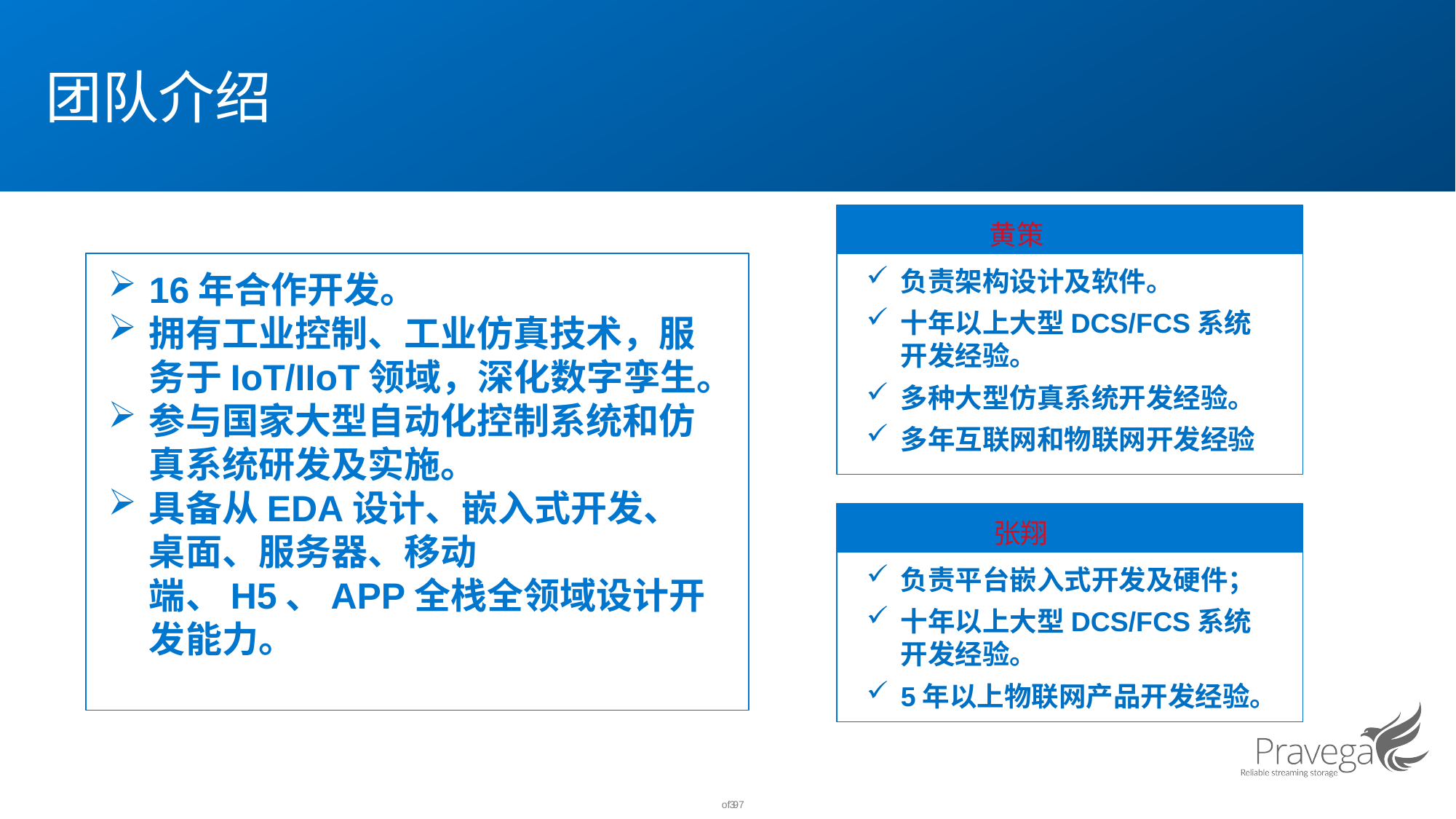

# 团队介绍
黄策

负责架构设计及软件。
十年以上大型DCS/FCS系统开发经验。
多种大型仿真系统开发经验。
多年互联网和物联网开发经验

16年合作开发。
拥有工业控制、工业仿真技术，服务于IoT/IIoT领域，深化数字孪生。
参与国家大型自动化控制系统和仿真系统研发及实施。
具备从EDA设计、嵌入式开发、桌面、服务器、移动端、H5、APP全栈全领域设计开发能力。
张翔

负责平台嵌入式开发及硬件；
十年以上大型DCS/FCS系统开发经验。
5年以上物联网产品开发经验。